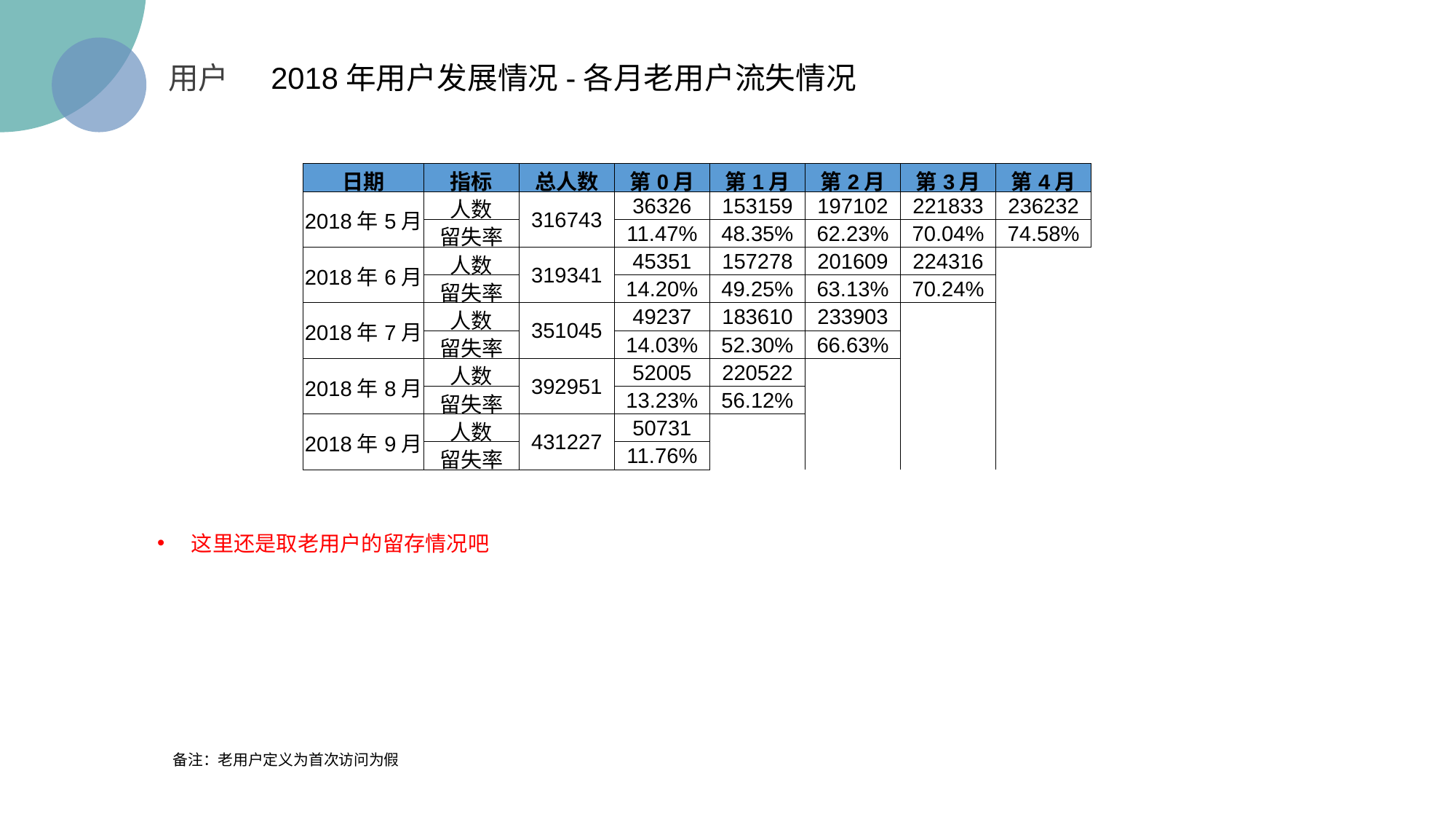

用户     2018年用户发展情况-各月老用户流失情况
| 日期 | 指标 | 总人数 | 第0月 | 第1月 | 第2月 | 第3月 | 第4月 |
| --- | --- | --- | --- | --- | --- | --- | --- |
| 2018年5月 | 人数 | 316743 | 36326 | 153159 | 197102 | 221833 | 236232 |
|  | 留失率 |  | 11.47% | 48.35% | 62.23% | 70.04% | 74.58% |
| 2018年6月 | 人数 | 319341 | 45351 | 157278 | 201609 | 224316 |  |
|  | 留失率 |  | 14.20% | 49.25% | 63.13% | 70.24% |  |
| 2018年7月 | 人数 | 351045 | 49237 | 183610 | 233903 |  |  |
|  | 留失率 |  | 14.03% | 52.30% | 66.63% |  |  |
| 2018年8月 | 人数 | 392951 | 52005 | 220522 |  |  |  |
|  | 留失率 |  | 13.23% | 56.12% |  |  |  |
| 2018年9月 | 人数 | 431227 | 50731 |  |  |  |  |
|  | 留失率 |  | 11.76% |  |  |  |  |
这里还是取老用户的留存情况吧
备注：老用户定义为首次访问为假